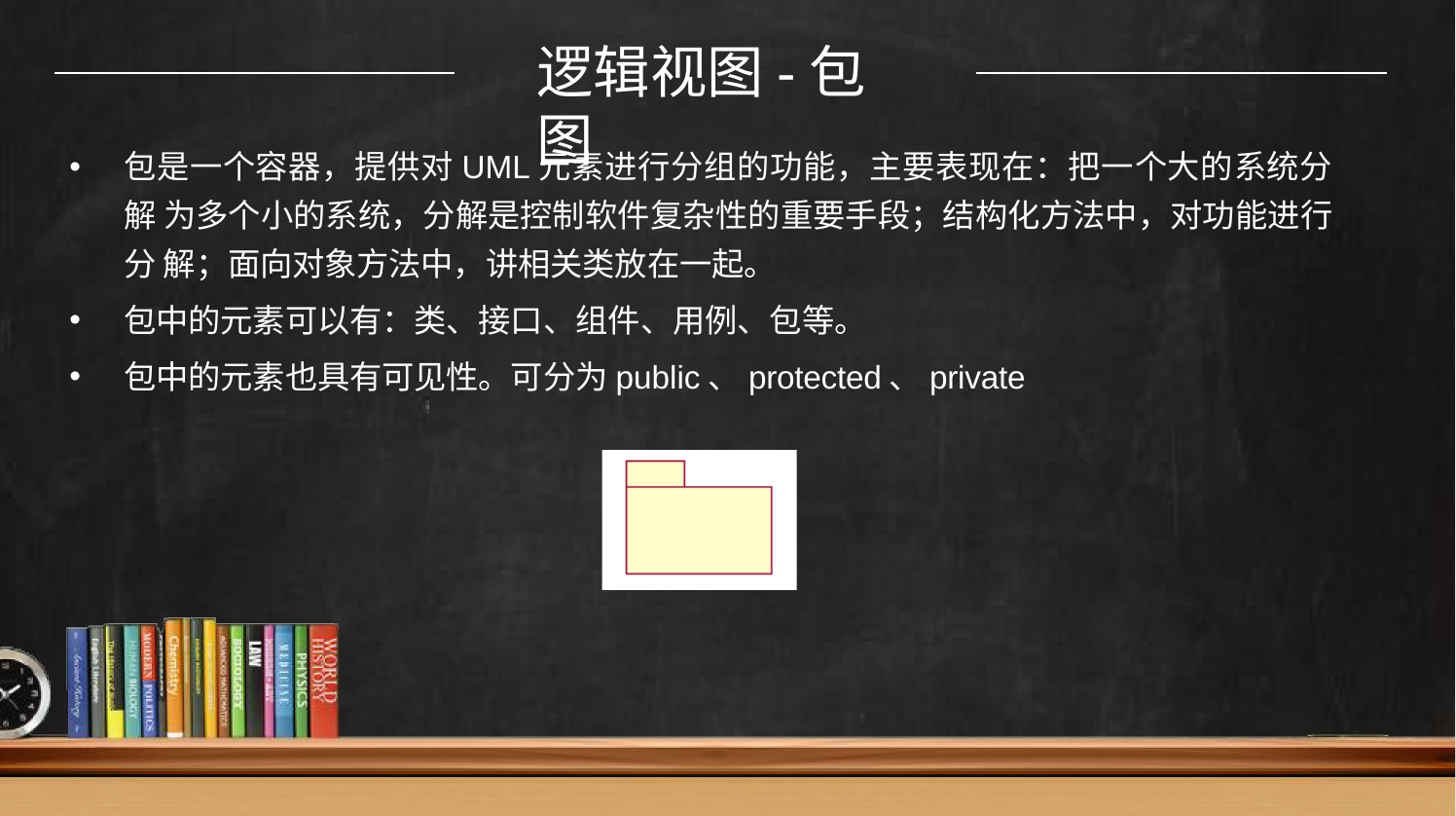

# 逻辑视图-包图

包是一个容器，提供对UML元素进行分组的功能，主要表现在：把一个大的系统分解 为多个小的系统，分解是控制软件复杂性的重要手段；结构化方法中，对功能进行分 解；面向对象方法中，讲相关类放在一起。
包中的元素可以有：类、接口、组件、用例、包等。
包中的元素也具有可见性。可分为public、protected、private